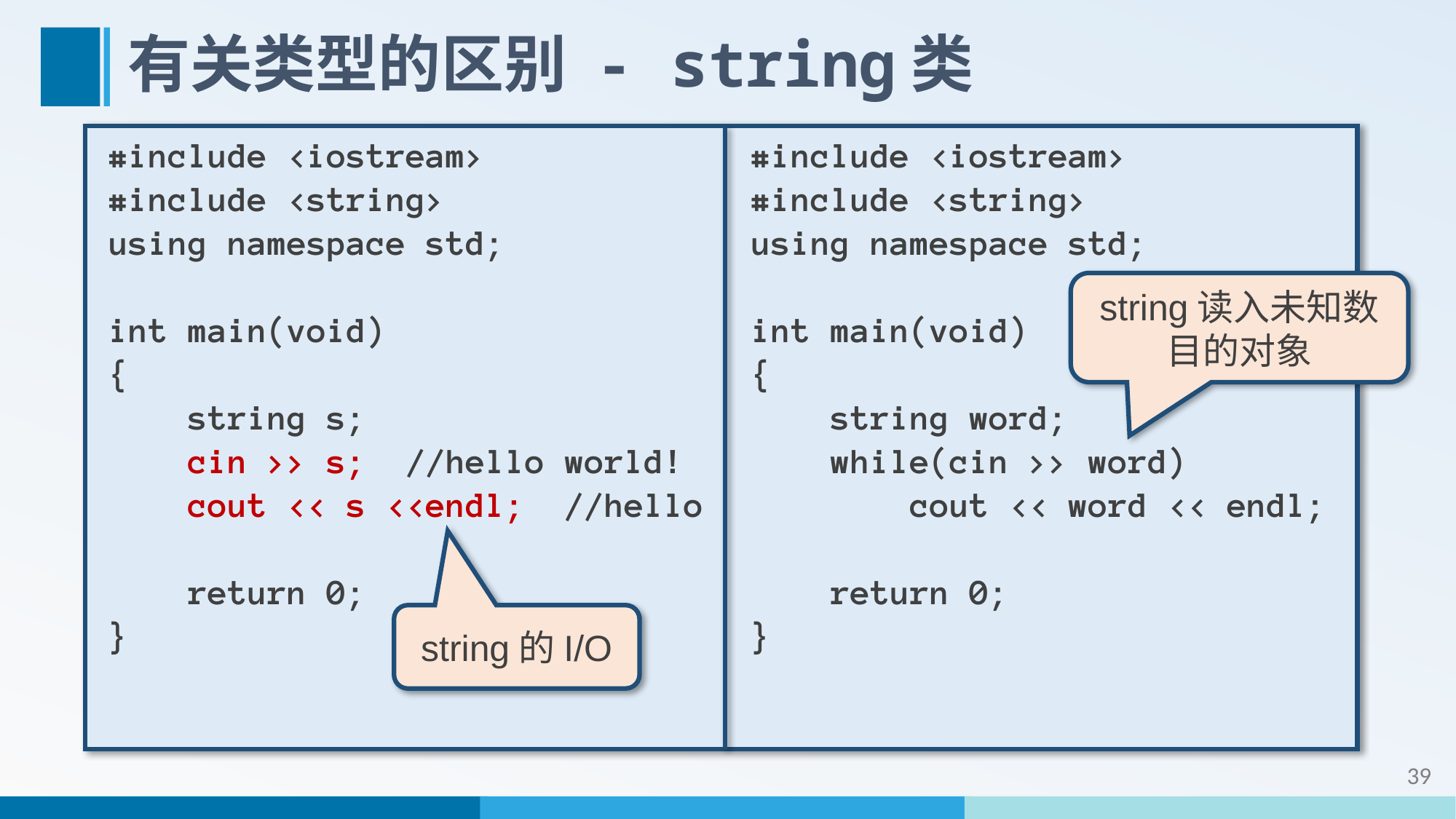

# 有关类型的区别 - string类
#include <iostream>
#include <string>
using namespace std;

int main(void)
{
    string s;
    cin >> s;  //hello world!
    cout << s <<endl;  //hello

    return 0;
}

#include <iostream>
#include <string>
using namespace std;

int main(void)
{
    string word;
    while(cin >> word)
        cout << word << endl;

    return 0;
}
string读入未知数目的对象
string的I/O